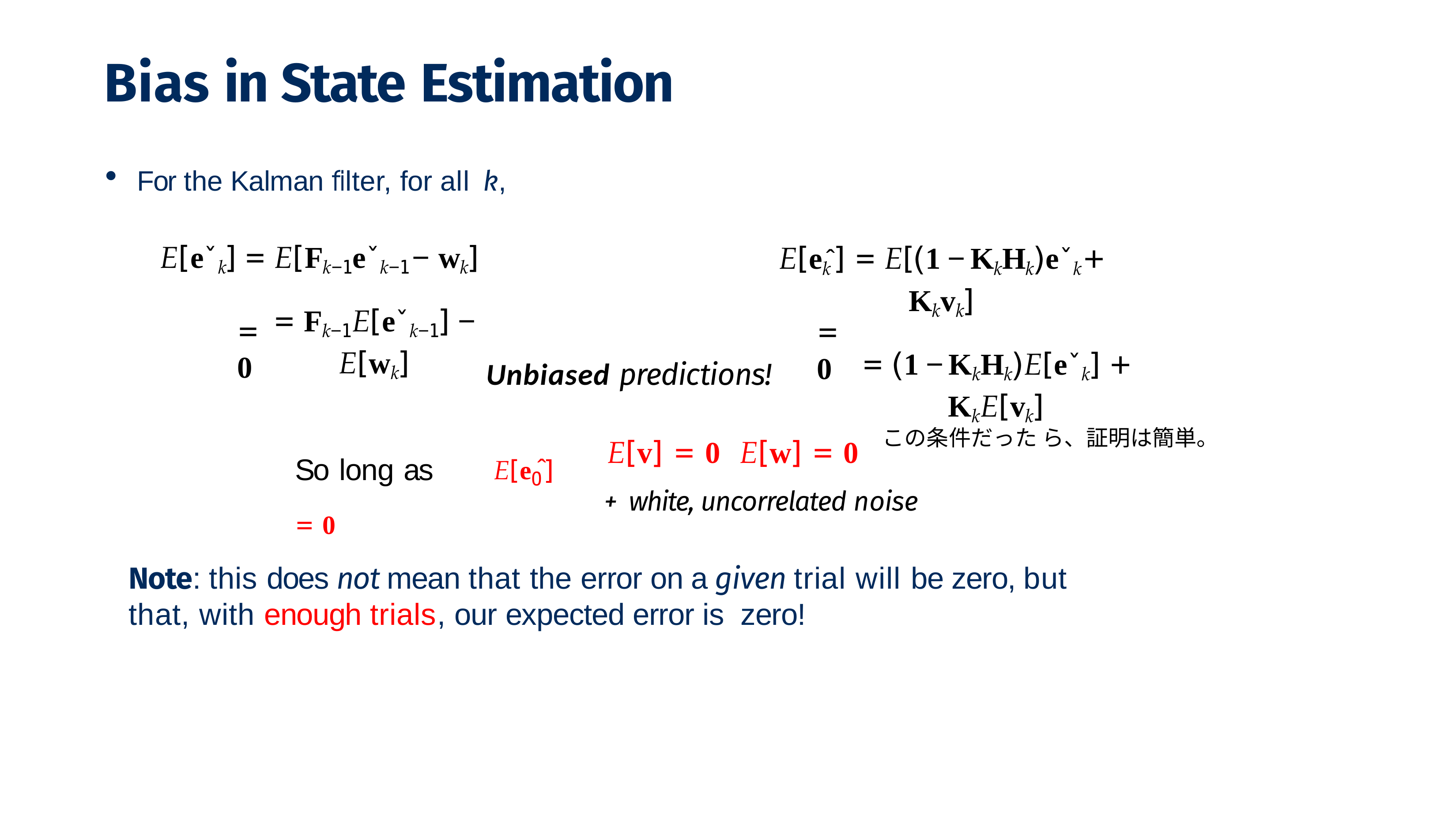

# Bias in State Estimation
For the Kalman filter, for all k,
E[eˇk] = E[Fk−1eˇk−1 − wk]
= Fk−1E[eˇk−1] − E[wk]
E[ek̂ ] = E[(1 − KkHk)eˇk + Kkvk]
= (1 − KkHk)E[eˇk] + KkE[vk]
= 0
= 0
Unbiased predictions!
E[v] = 0	E[w] = 0
+ white, uncorrelated noise
この条件だった ら、証明は簡単。
So long as	E[e0̂ ] = 0
Note: this does not mean that the error on a given trial will be zero, but  that, with enough trials, our expected error is zero!